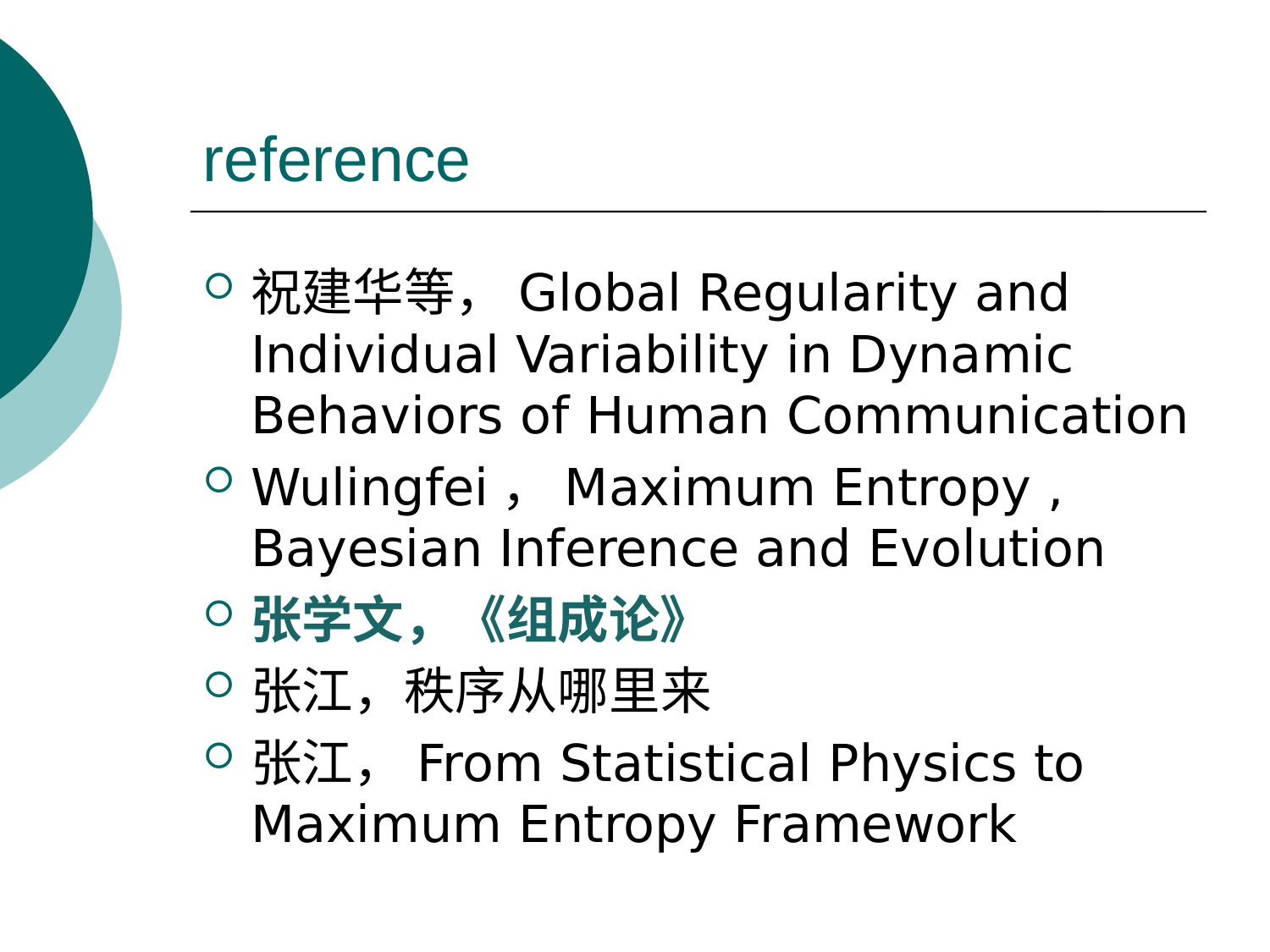

# reference
祝建华等，Global Regularity and Individual Variability in Dynamic Behaviors of Human Communication
Wulingfei，Maximum Entropy , Bayesian Inference and Evolution
张学文，《组成论》
张江，秩序从哪里来
张江，From Statistical Physics to Maximum Entropy Framework